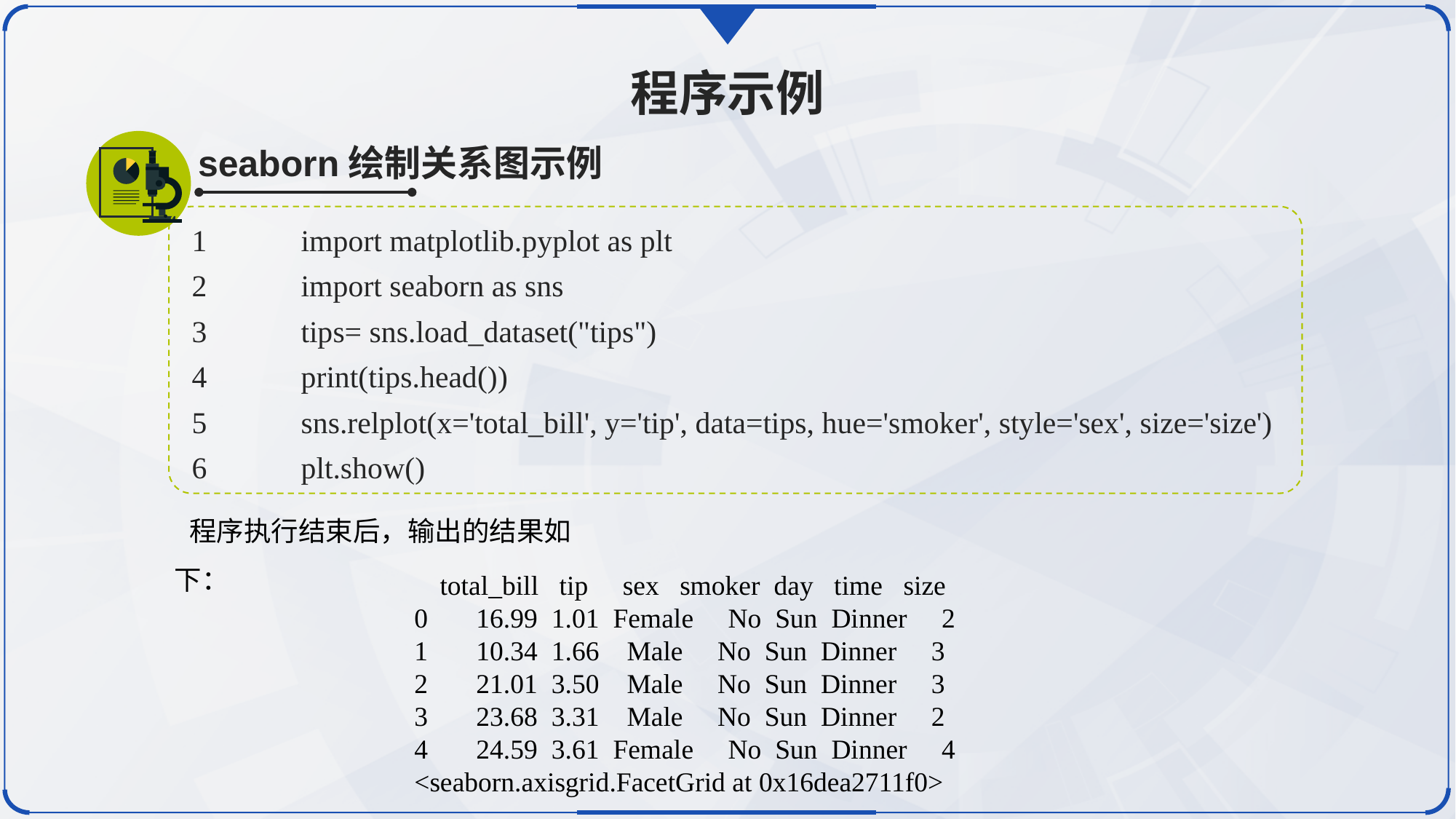

程序示例

seaborn绘制关系图示例

1	import matplotlib.pyplot as plt
2	import seaborn as sns
3	tips= sns.load_dataset("tips")
4	print(tips.head())
5	sns.relplot(x='total_bill', y='tip', data=tips, hue='smoker', style='sex', size='size')
6	plt.show()
程序执行结束后，输出的结果如下：
   total_bill   tip     sex   smoker  day   time   size
0       16.99  1.01  Female     No  Sun  Dinner     2
1       10.34  1.66    Male     No  Sun  Dinner     3
2       21.01  3.50    Male     No  Sun  Dinner     3
3       23.68  3.31    Male     No  Sun  Dinner     2
4       24.59  3.61  Female     No  Sun  Dinner     4
<seaborn.axisgrid.FacetGrid at 0x16dea2711f0>